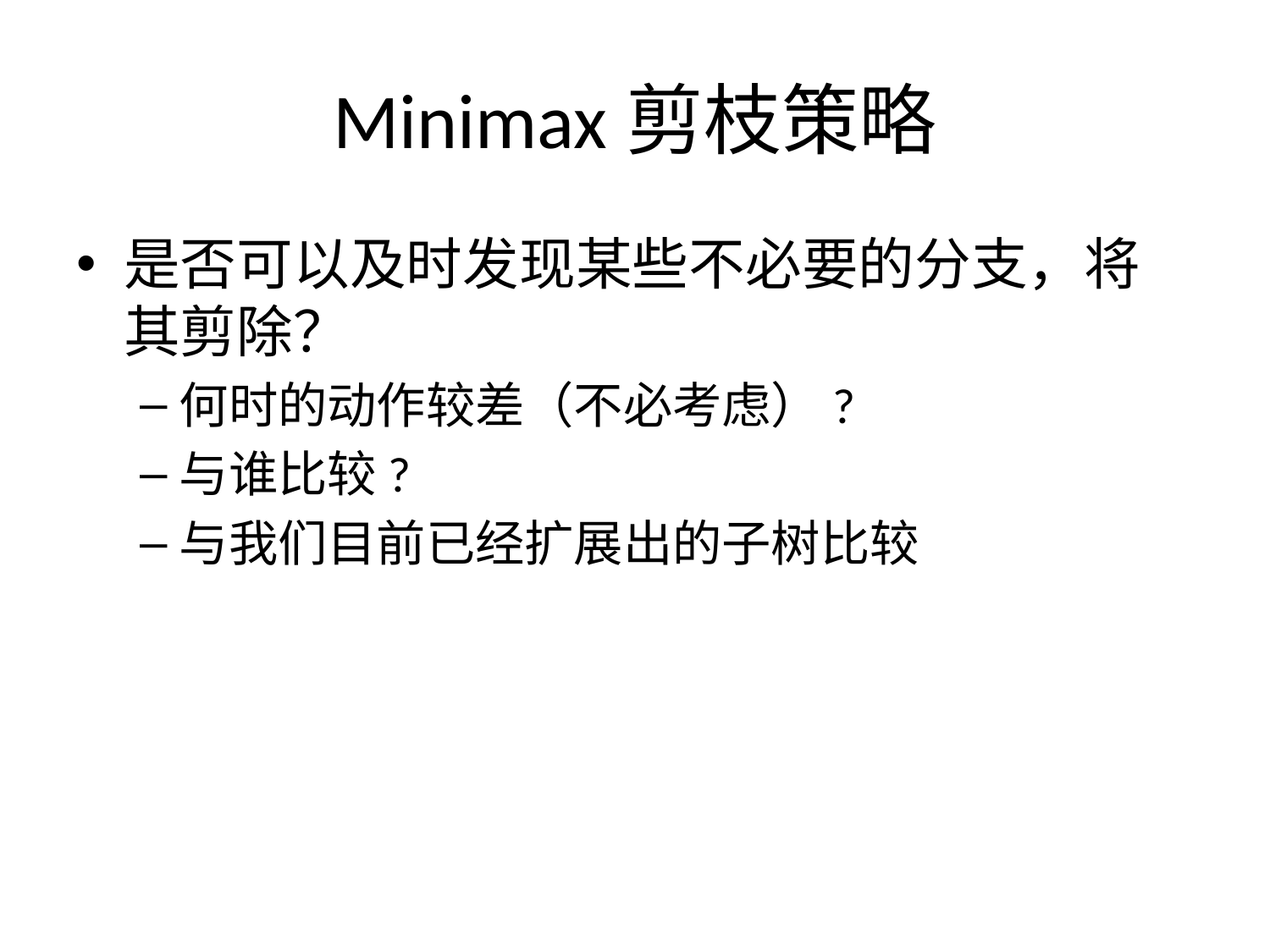

# Minimax剪枝策略
是否可以及时发现某些不必要的分支，将其剪除？
何时的动作较差（不必考虑）?
与谁比较?
与我们目前已经扩展出的子树比较